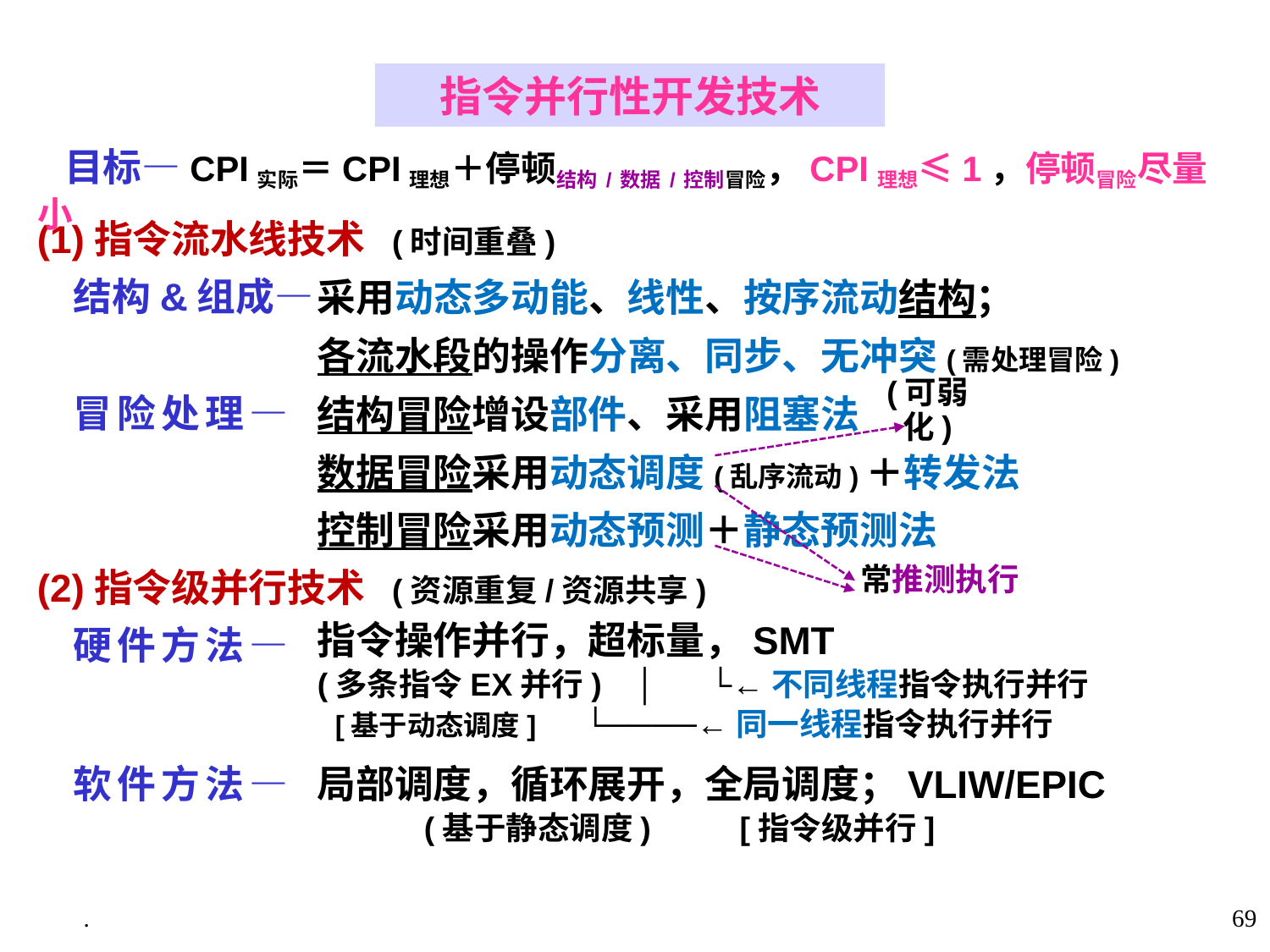

指令并行性开发技术
  目标—CPI实际＝CPI理想＋停顿结构/数据/控制冒险，CPI理想≤1，停顿冒险尽量小
(1)指令流水线技术  (时间重叠)
   结构&组成—

   冒险处理—

(2)指令级并行技术  (资源重复/资源共享)
   硬件方法—

   软件方法—
采用动态多动能、线性、按序流动结构；
各流水段的操作分离、同步、无冲突(需处理冒险)
结构冒险增设部件、采用阻塞法
数据冒险采用动态调度(乱序流动)＋转发法
控制冒险采用动态预测＋静态预测法

指令操作并行，超标量，SMT
(多条指令EX并行)    │      └←不同线程指令执行并行
  [基于动态调度]      └────←同一线程指令执行并行
局部调度，循环展开，全局调度；VLIW/EPIC
            (基于静态调度)          [指令级并行]
(可弱化)
常推测执行
.
69